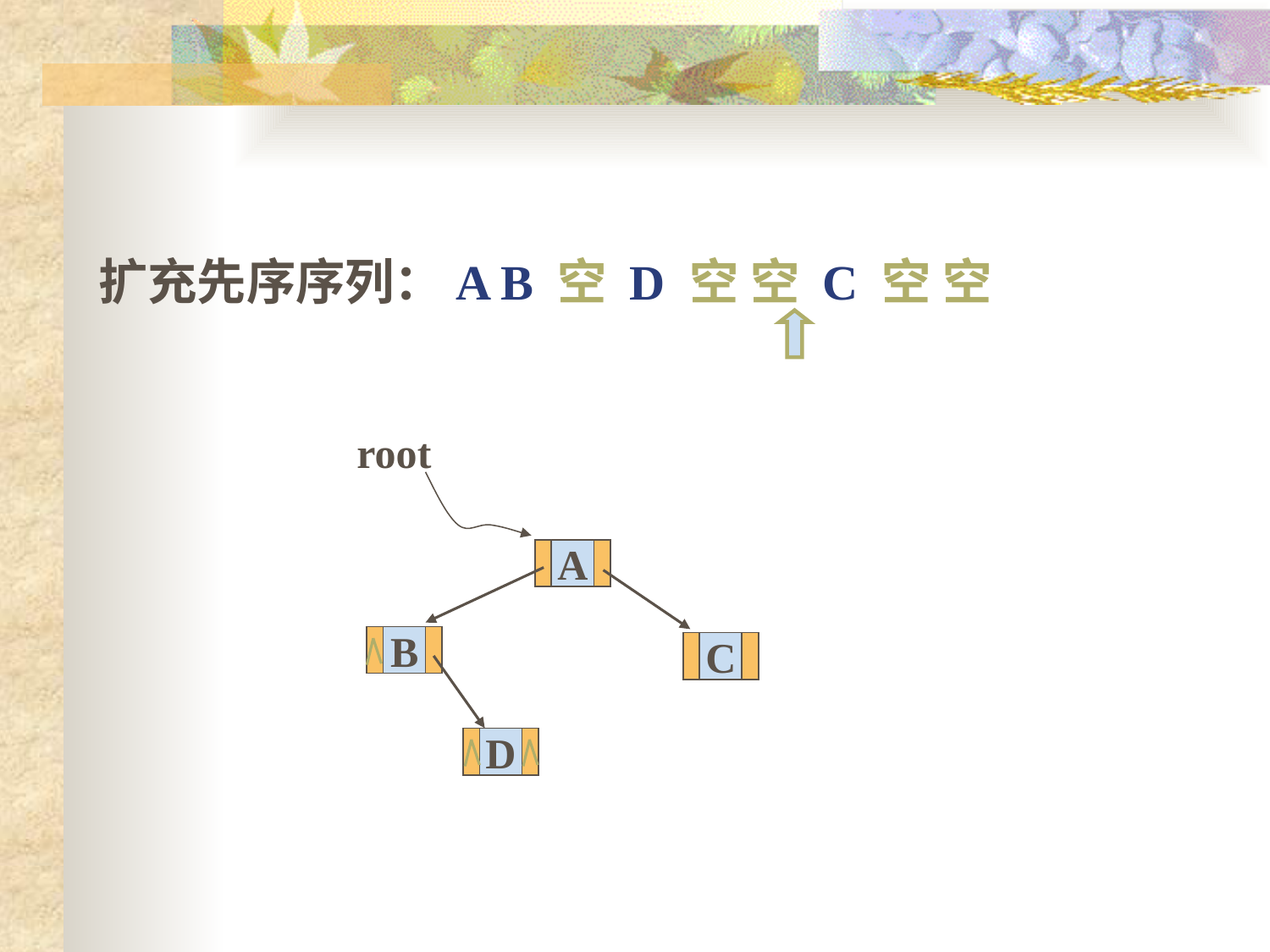

#
扩充先序序列：A B 空 D 空 空 C 空 空

root

A

B

D

C